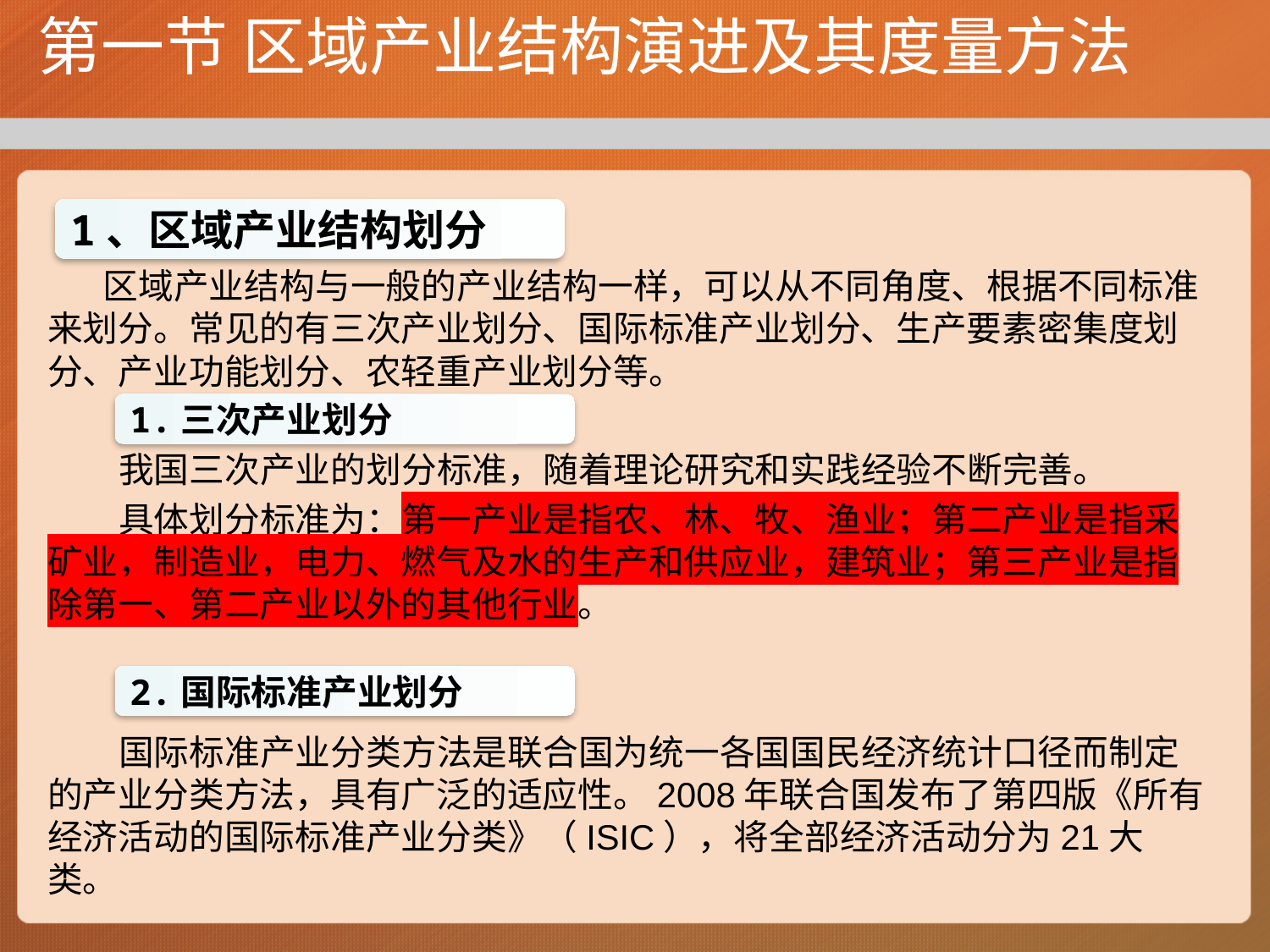

# 第一节 区域产业结构演进及其度量方法

      区域产业结构与一般的产业结构一样，可以从不同角度、根据不同标准来划分。常见的有三次产业划分、国际标准产业划分、生产要素密集度划分、产业功能划分、农轻重产业划分等。

        我国三次产业的划分标准，随着理论研究和实践经验不断完善。
        具体划分标准为：第一产业是指农、林、牧、渔业；第二产业是指采矿业，制造业，电力、燃气及水的生产和供应业，建筑业；第三产业是指除第一、第二产业以外的其他行业。

        国际标准产业分类方法是联合国为统一各国国民经济统计口径而制定的产业分类方法，具有广泛的适应性。2008年联合国发布了第四版《所有经济活动的国际标准产业分类》（ISIC），将全部经济活动分为21大类。
1、区域产业结构划分
1.三次产业划分
2.国际标准产业划分